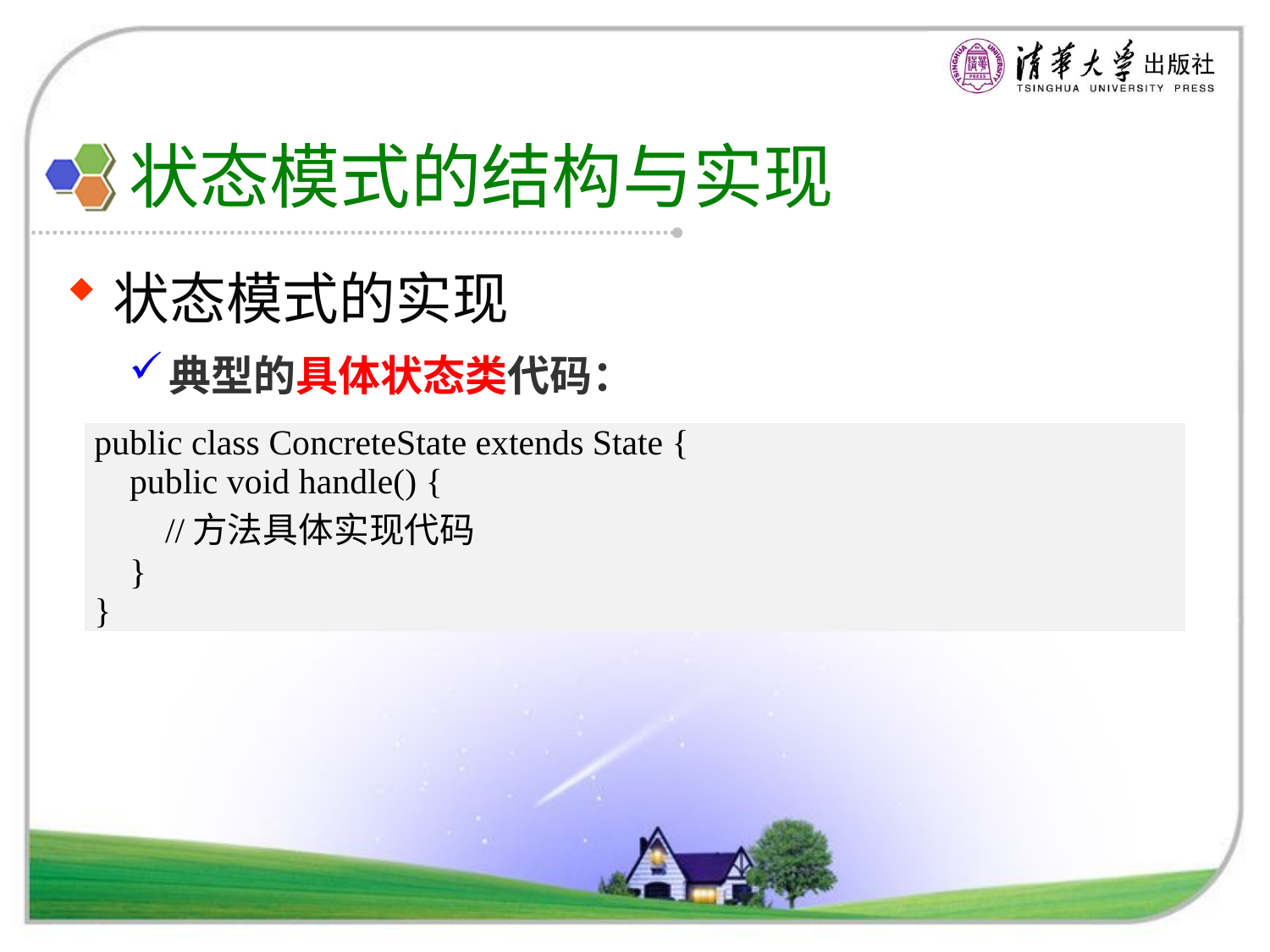

# 状态模式的结构与实现
状态模式的实现
典型的具体状态类代码：
| public class ConcreteState extends State { public void handle() { //方法具体实现代码 } } |
| --- |